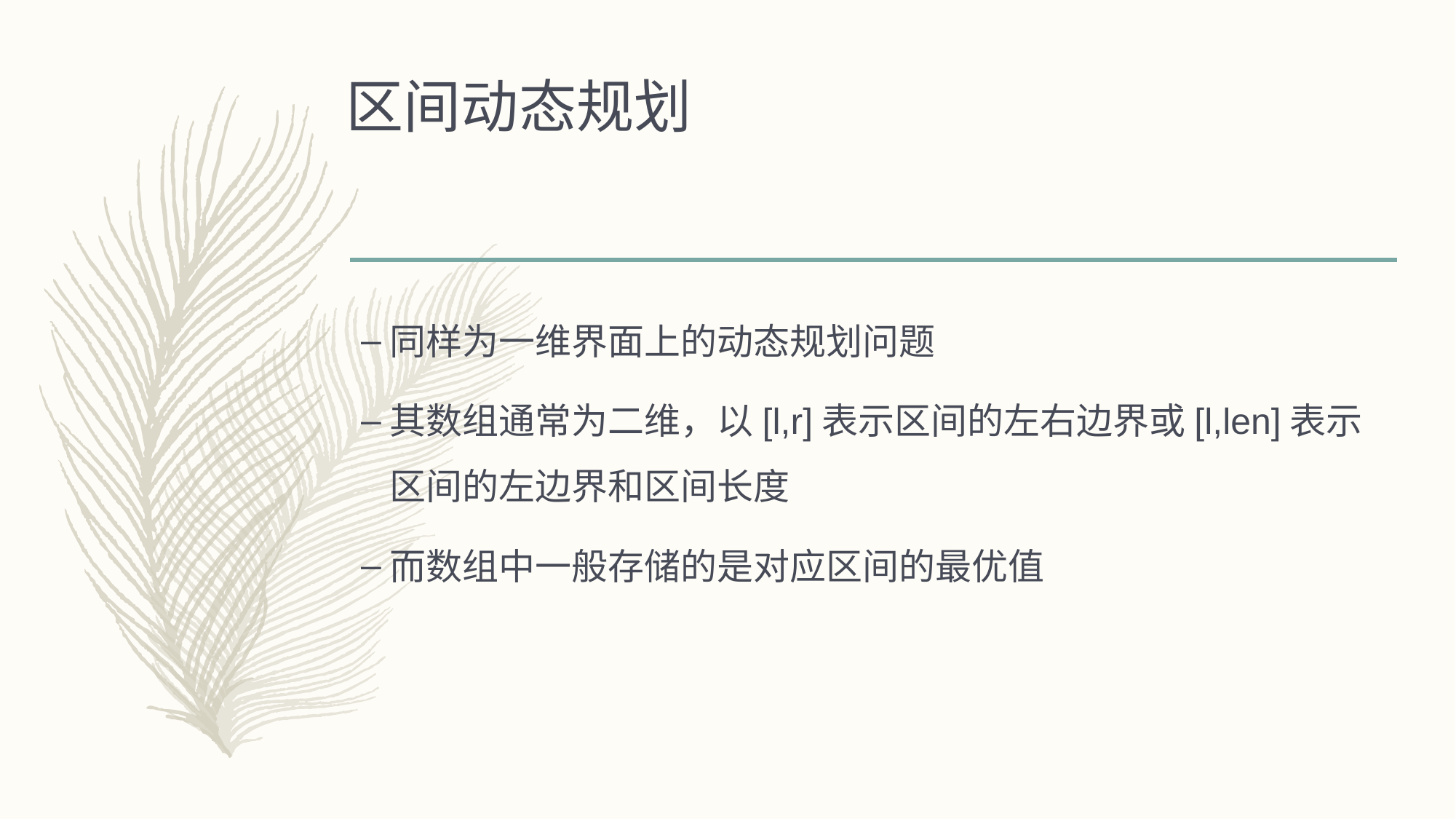

# 区间动态规划
同样为一维界面上的动态规划问题
其数组通常为二维，以[l,r]表示区间的左右边界或[l,len]表示区间的左边界和区间长度
而数组中一般存储的是对应区间的最优值